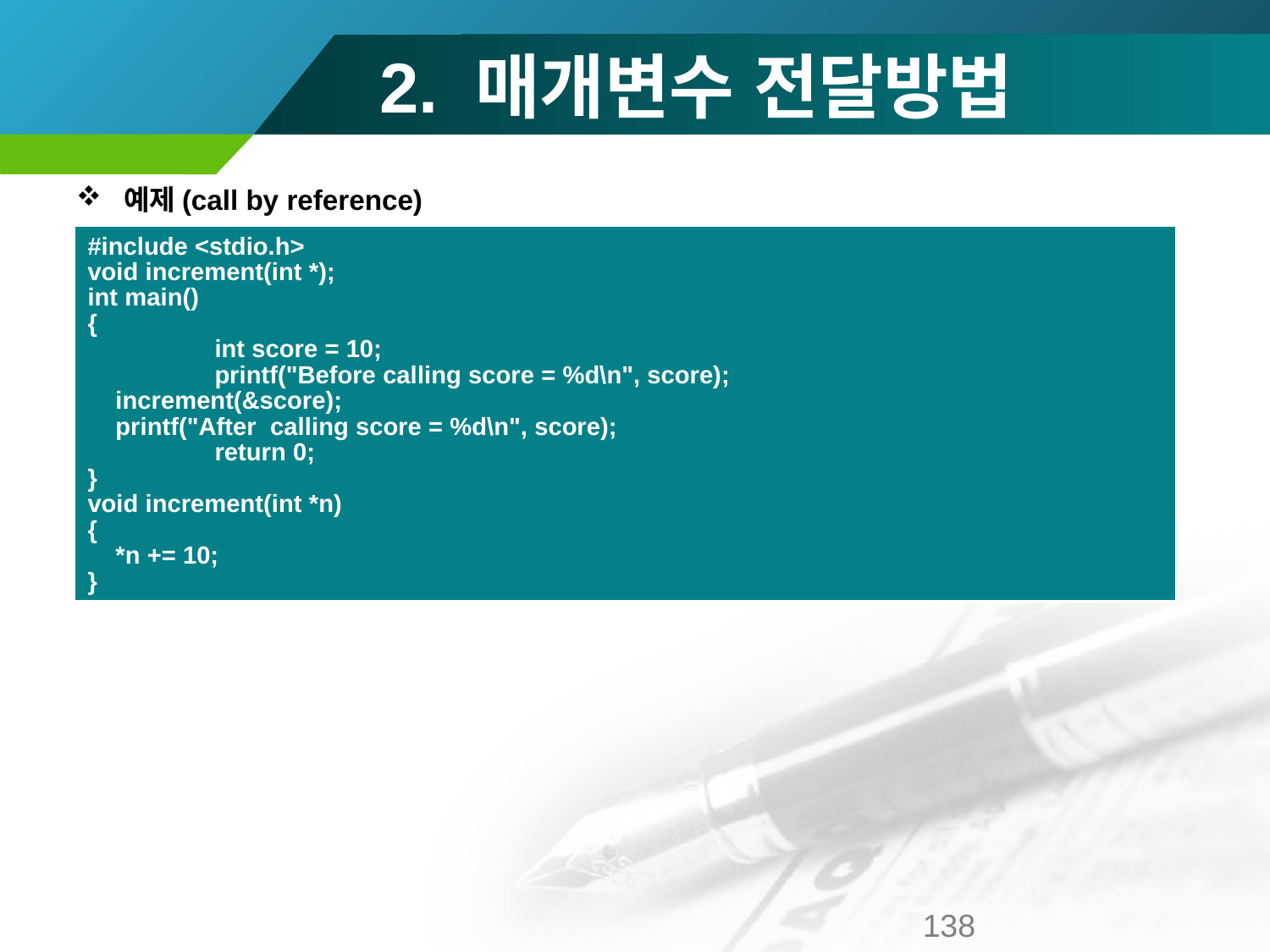

# 2. 매개변수 전달방법
예제(call by reference)
| #include <stdio.h> void increment(int \*); int main() { int score = 10; printf("Before calling score = %d\n", score); increment(&score); printf("After calling score = %d\n", score); return 0; } void increment(int \*n) { \*n += 10; } |
| --- |
138